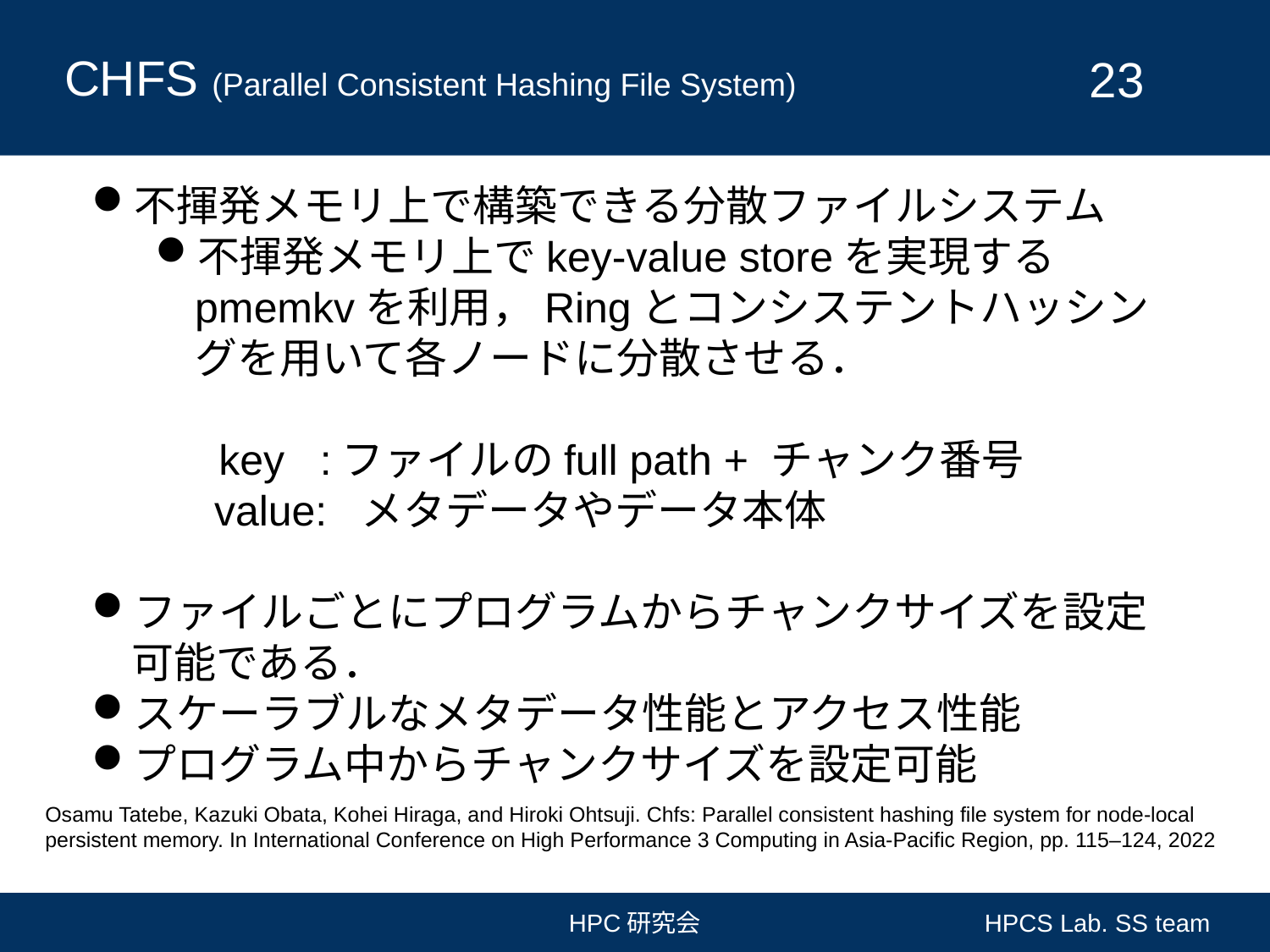

# CHFS (Parallel Consistent Hashing File System)
23

不揮発メモリ上で構築できる分散ファイルシステム
不揮発メモリ上でkey-value storeを実現するpmemkvを利用，Ringとコンシステントハッシングを用いて各ノードに分散させる．
key   :ファイルのfull path + チャンク番号
     value:  メタデータやデータ本体

ファイルごとにプログラムからチャンクサイズを設定可能である．
スケーラブルなメタデータ性能とアクセス性能
プログラム中からチャンクサイズを設定可能

Osamu Tatebe, Kazuki Obata, Kohei Hiraga, and Hiroki Ohtsuji. Chfs: Parallel consistent hashing file system for node-local persistent memory. In International Conference on High Performance 3 Computing in Asia-Pacific Region, pp. 115–124, 2022